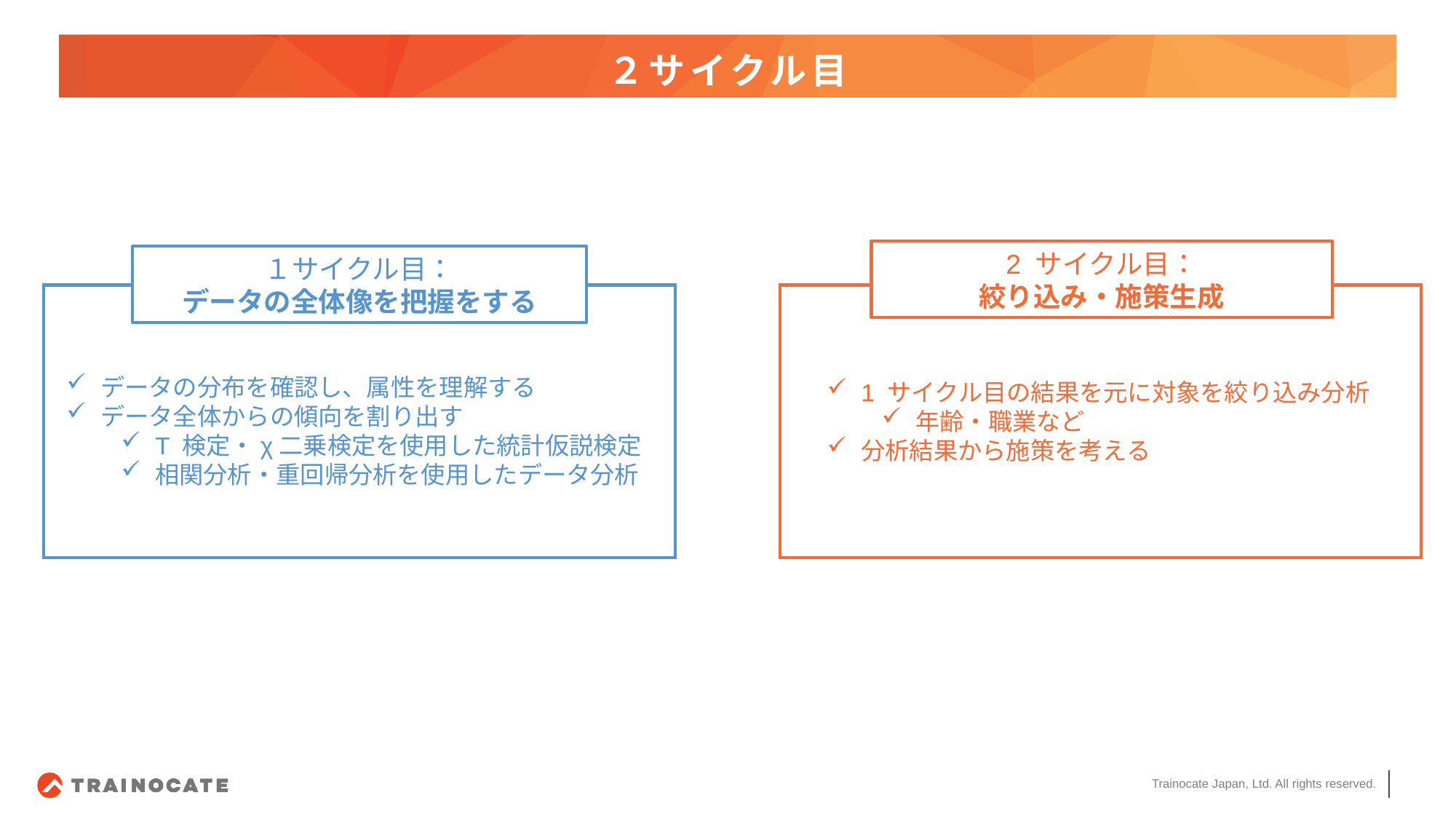

# ２サイクル目
2 サイクル目：
絞り込み・施策生成
１サイクル目：
データの全体像を把握をする

データの分布を確認し、属性を理解する
データ全体からの傾向を割り出す
T 検定・χ二乗検定を使用した統計仮説検定
相関分析・重回帰分析を使用したデータ分析
1 サイクル目の結果を元に対象を絞り込み分析
年齢・職業など
分析結果から施策を考える